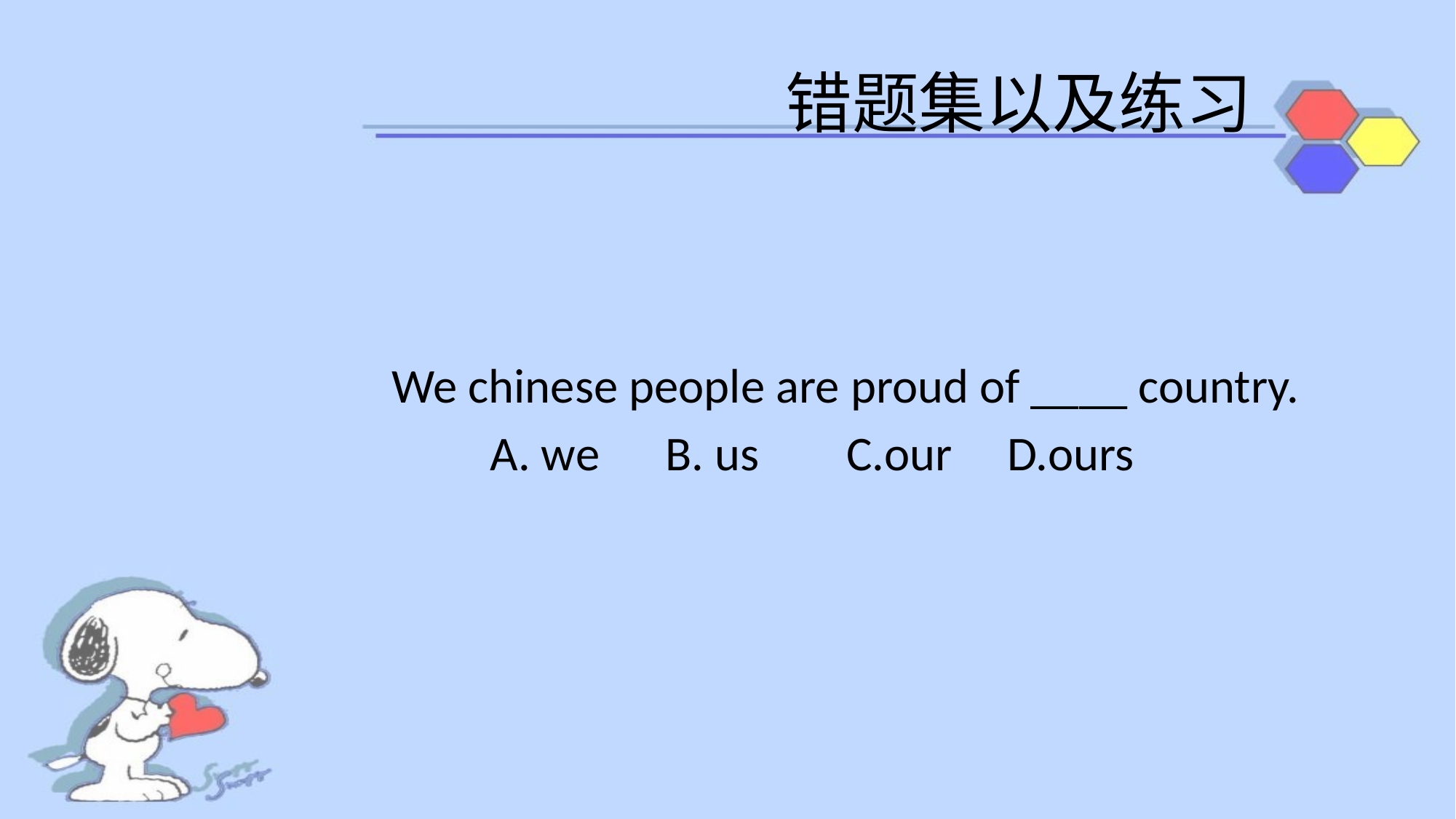

# 错题集以及练习

    We chinese people are proud of ____ country.
             A. we      B. us        C.our     D.ours